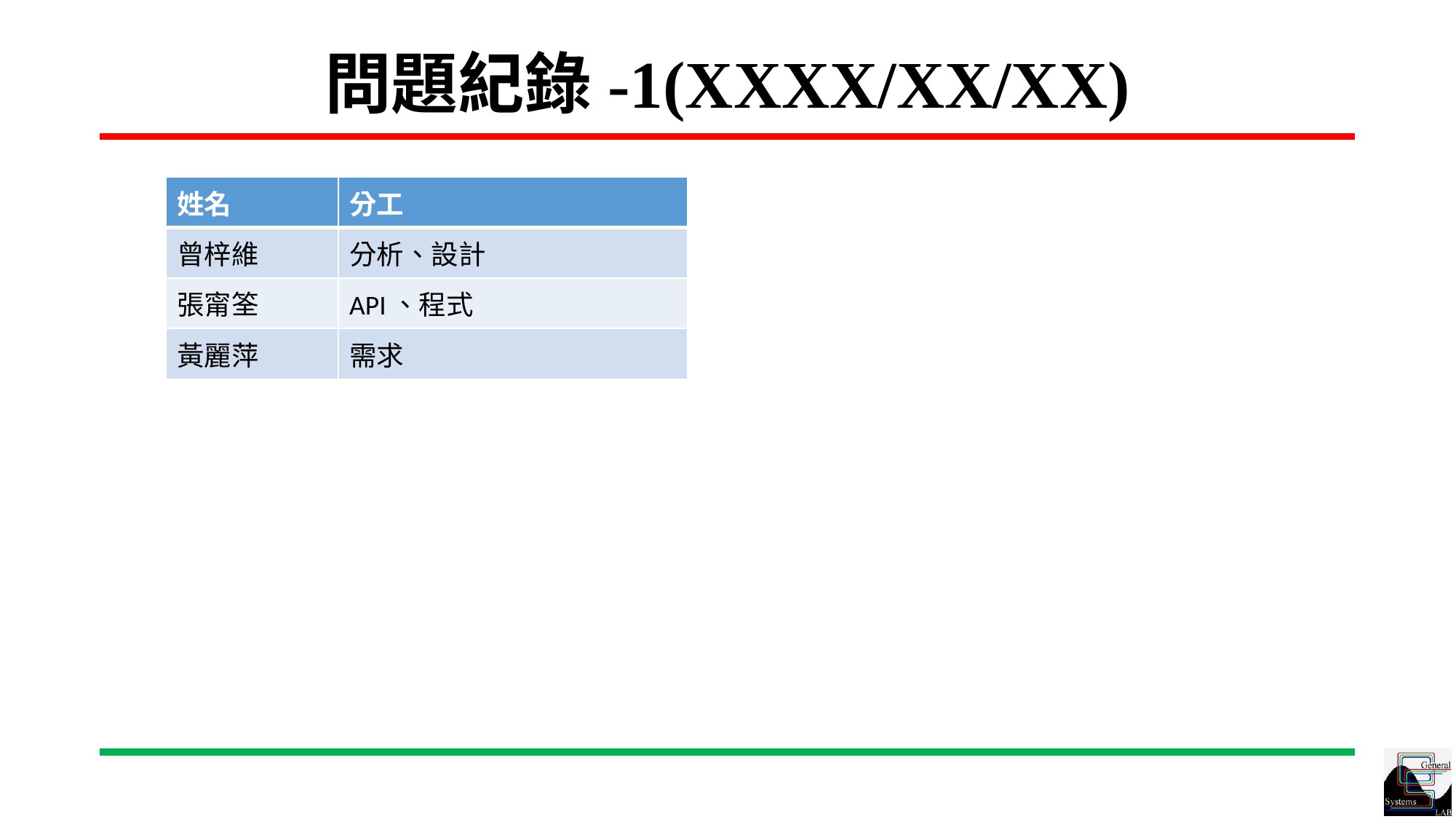

# 問題紀錄-1(XXXX/XX/XX)
| 姓名 | 分工 |
| --- | --- |
| 曾梓維 | 分析、設計 |
| 張甯筌 | API、程式 |
| 黃麗萍 | 需求 |